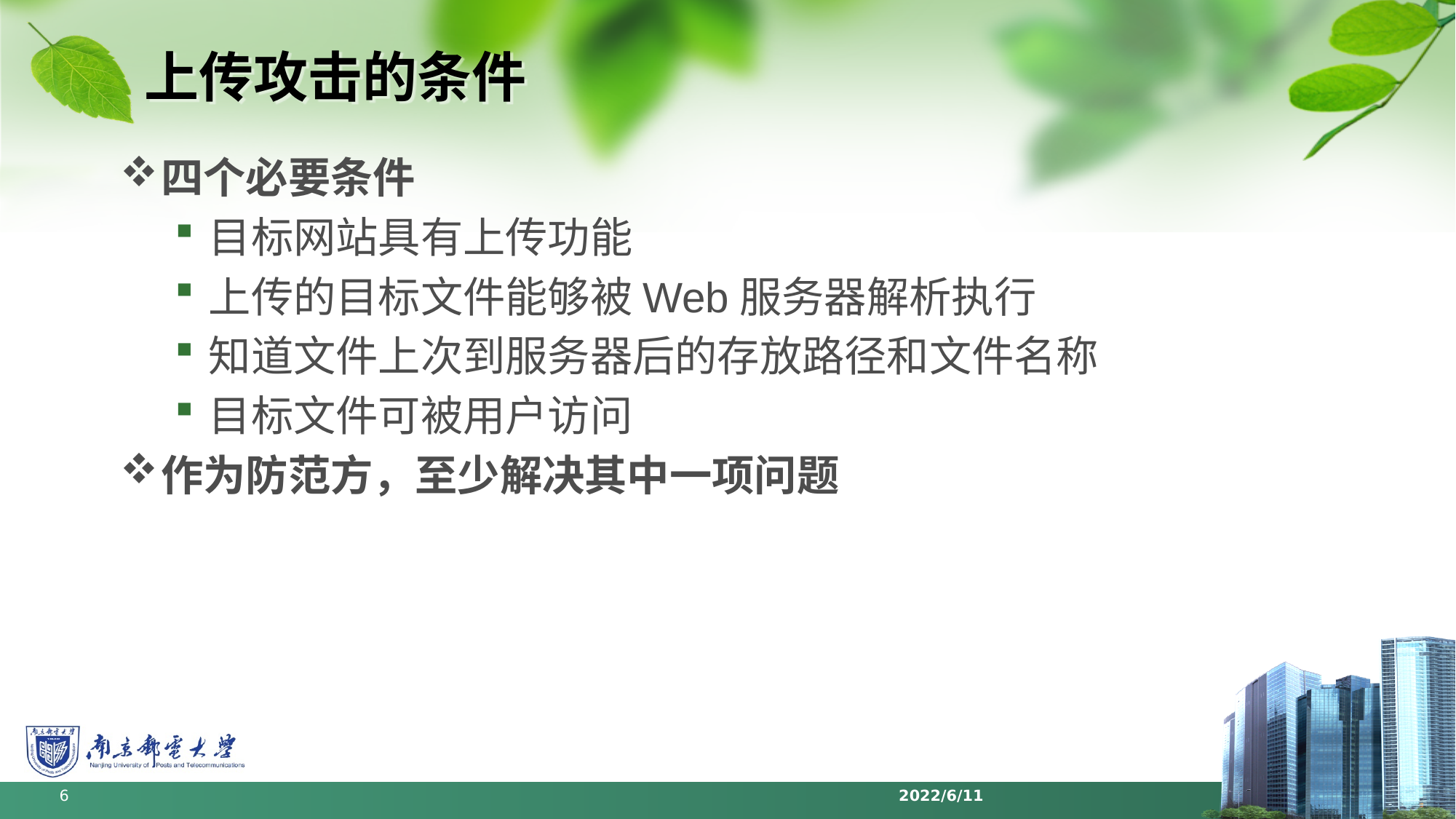

# 上传攻击的条件
四个必要条件
目标网站具有上传功能
上传的目标文件能够被Web服务器解析执行
知道文件上次到服务器后的存放路径和文件名称
目标文件可被用户访问
作为防范方，至少解决其中一项问题
6
2022/6/11